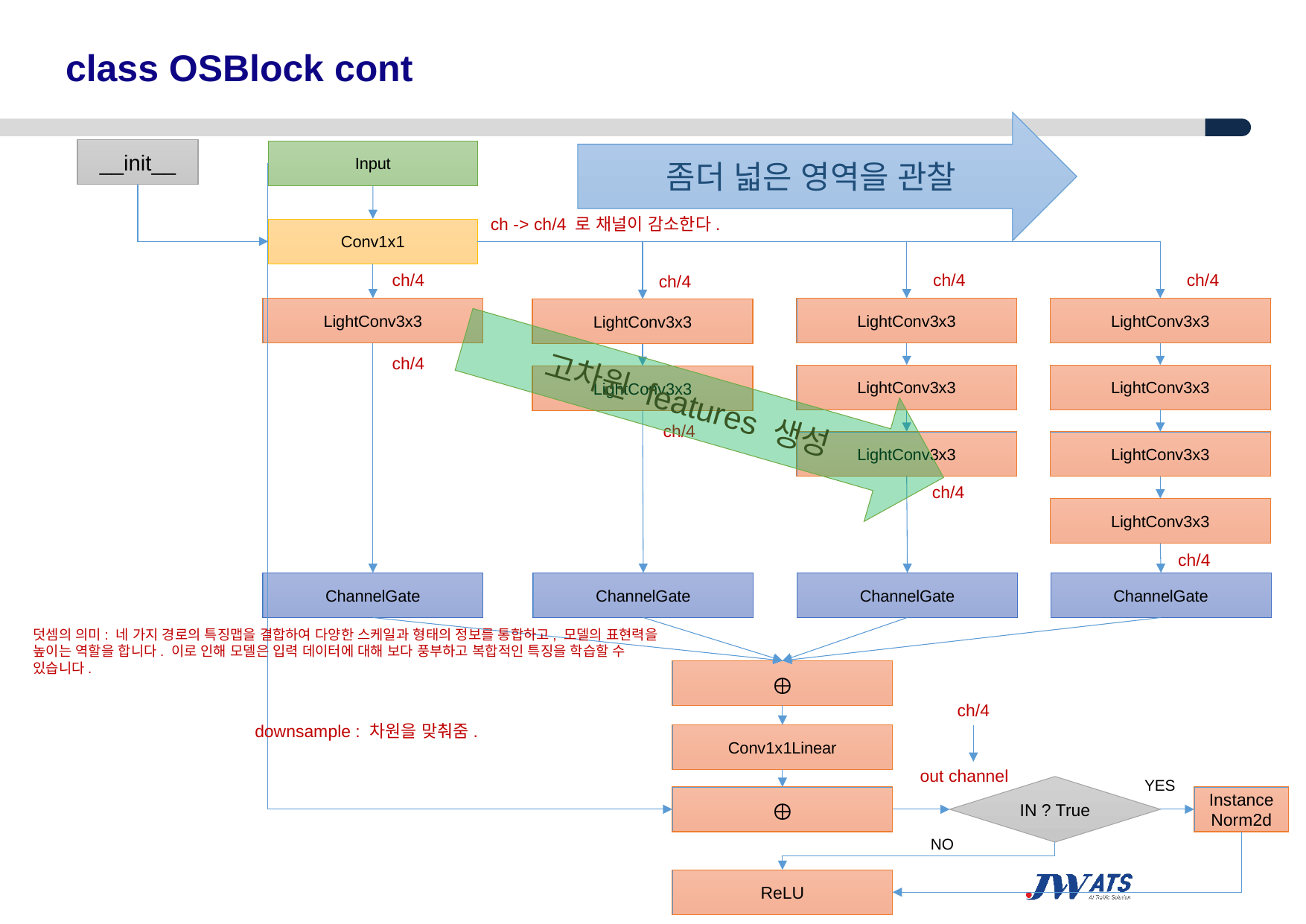

class OSBlock cont
좀더 넓은 영역을 관찰
__init__
Input
ch -> ch/4 로 채널이 감소한다.
Conv1x1
ch/4
ch/4
ch/4
ch/4
LightConv3x3
LightConv3x3
LightConv3x3
LightConv3x3
고차원 features 생성
ch/4
LightConv3x3
LightConv3x3
LightConv3x3
ch/4
LightConv3x3
LightConv3x3
ch/4
LightConv3x3
ch/4
ChannelGate
ChannelGate
ChannelGate
ChannelGate
덧셈의 의미: 네 가지 경로의 특징맵을 결합하여 다양한 스케일과 형태의 정보를 통합하고, 모델의 표현력을 높이는 역할을 합니다. 이로 인해 모델은 입력 데이터에 대해 보다 풍부하고 복합적인 특징을 학습할 수 있습니다.
⊕
ch/4
downsample : 차원을 맞춰줌.
Conv1x1Linear
out channel
YES
IN ? True
⊕
InstanceNorm2d
NO
ReLU